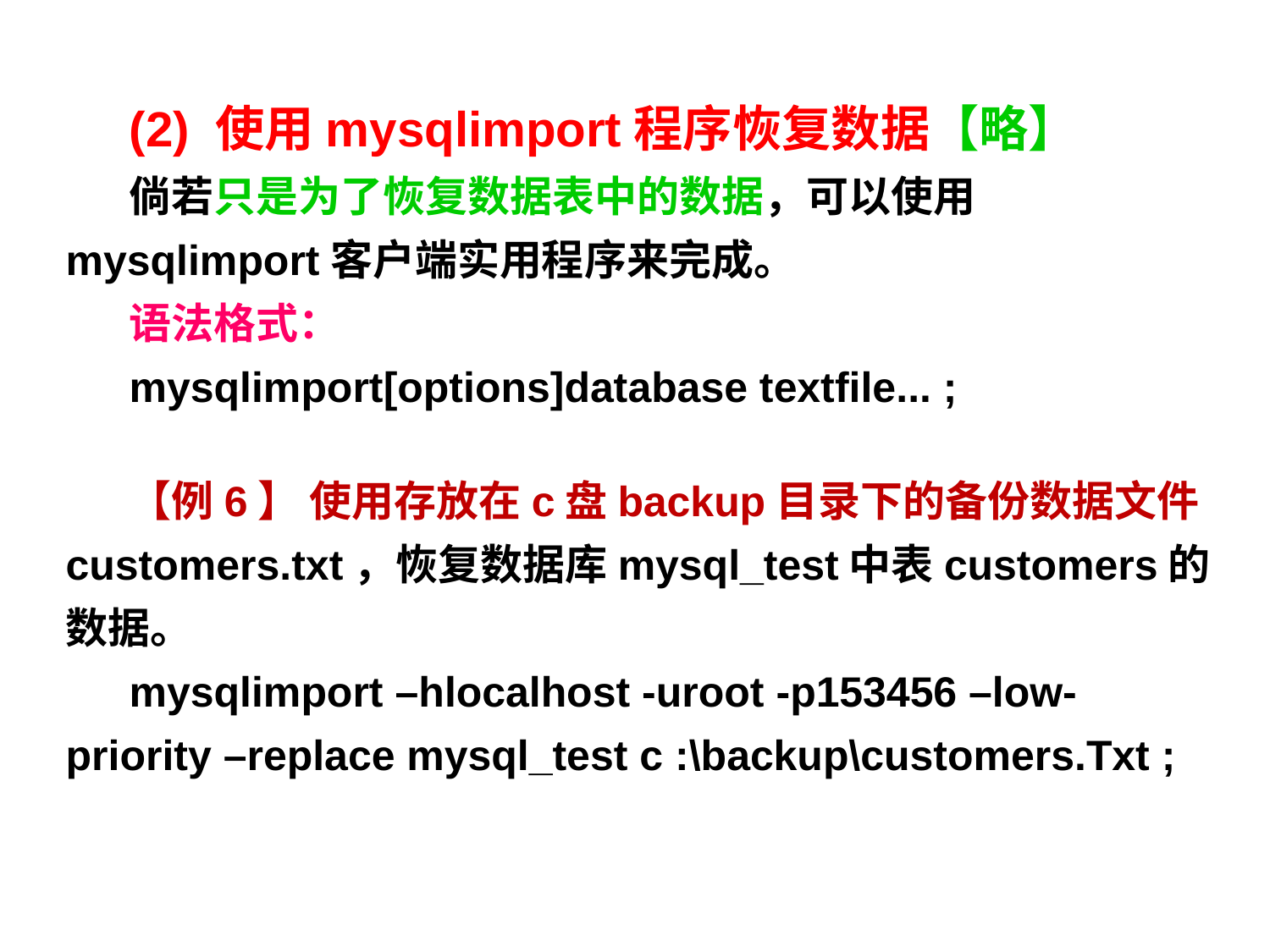

(2) 使用mysqlimport程序恢复数据【略】
倘若只是为了恢复数据表中的数据，可以使用mysqlimport客户端实用程序来完成。
语法格式：
mysqlimport[options]database textfile... ;
【例6】 使用存放在c盘backup目录下的备份数据文件customers.txt，恢复数据库mysql_test中表customers的数据。
mysqlimport –hlocalhost -uroot -p153456 –low-priority –replace mysql_test c :\backup\customers.Txt ;